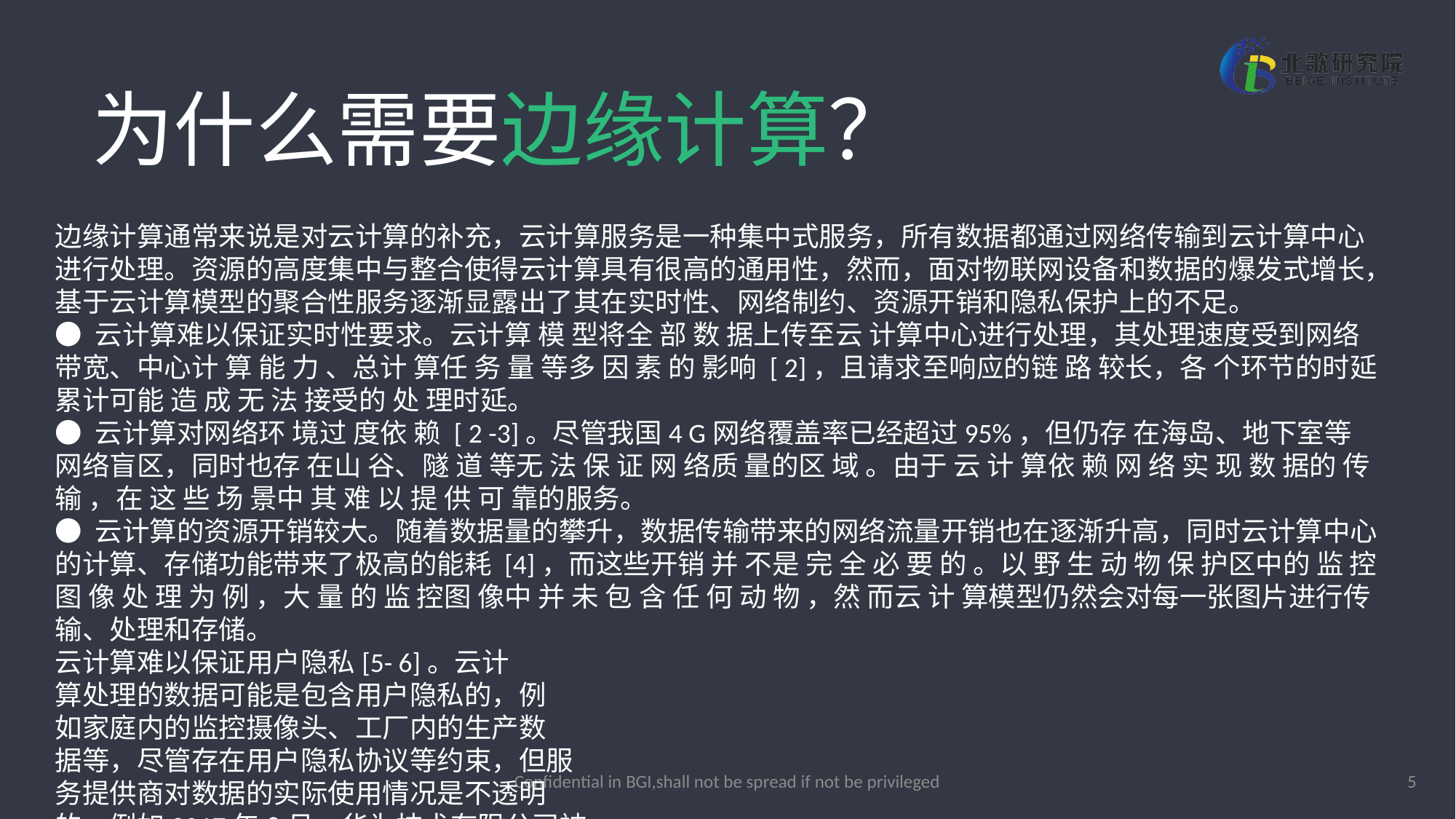

为什么需要边缘计算？
边缘计算通常来说是对云计算的补充，云计算服务是一种集中式服务，所有数据都通过网络传输到云计算中心进行处理。资源的高度集中与整合使得云计算具有很高的通用性，然而，面对物联网设备和数据的爆发式增长，基于云计算模型的聚合性服务逐渐显露出了其在实时性、网络制约、资源开销和隐私保护上的不足。
● 云计算难以保证实时性要求。云计算 模 型将全 部 数 据上传至云 计算中心进行处理，其处理速度受到网络带宽、中心计 算 能 力 、总计 算任 务 量 等多 因 素 的 影响 [ 2]，且请求至响应的链 路 较长，各 个环节的时延累计可能 造 成 无 法 接受的 处 理时延。
● 云计算对网络环 境过 度依 赖 [ 2 -3]。尽管我国4 G网络覆盖率已经超过95%，但仍存 在海岛、地下室等网络盲区，同时也存 在山 谷、隧 道 等无 法 保 证 网 络质 量的区 域 。由于 云 计 算依 赖 网 络 实 现 数 据的 传 输 ，在 这 些 场 景中 其 难 以 提 供 可 靠的服务。
● 云计算的资源开销较大。随着数据量的攀升，数据传输带来的网络流量开销也在逐渐升高，同时云计算中心的计算、存储功能带来了极高的能耗 [4]，而这些开销 并 不是 完 全 必 要 的 。以 野 生 动 物 保 护区中的 监 控 图 像 处 理 为 例 ，大 量 的 监 控图 像中 并 未 包 含 任 何 动 物 ，然 而云 计 算模型仍然会对每一张图片进行传输、处理和存储。
云计算难以保证用户隐私[5- 6]。云计
算处理的数据可能是包含用户隐私的，例
如家庭内的监控摄像头、工厂内的生产数
据等，尽管存在用户隐私协议等约束，但服
务提供商对数据的实际使用情况是不透明
的，例如2017年8月，华为技术有限公司被
报道根据用户聊天内容自动加载地址、天
气等信息，侵犯了用户隐私。

Confidential in BGI,shall not be spread if not be privileged
5